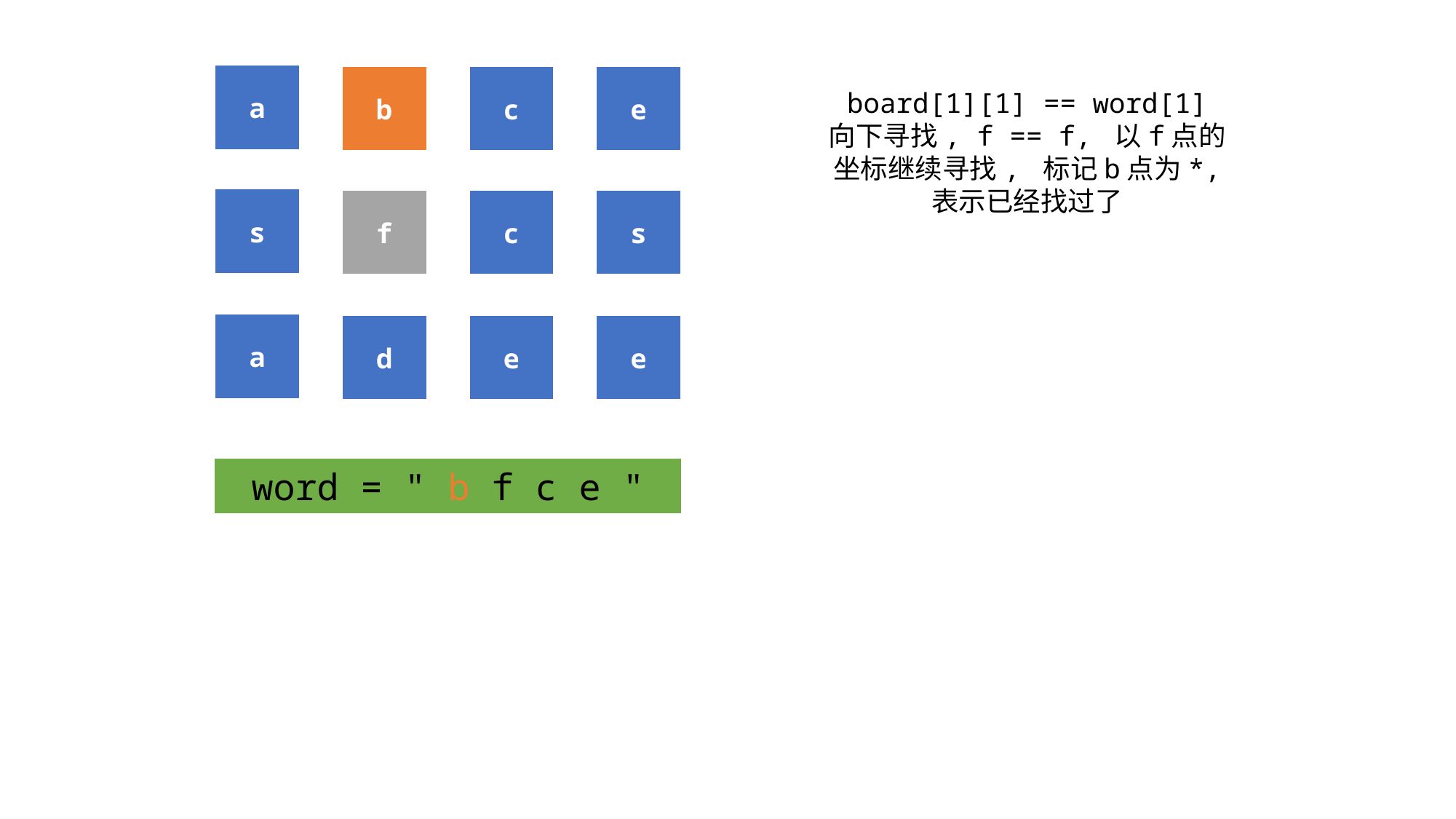

| a |
| --- |
| b |
| --- |
| c |
| --- |
| e |
| --- |
board[1][1] == word[1]
向下寻找, f == f, 以f点的坐标继续寻找, 标记b点为*, 表示已经找过了
| s |
| --- |
| f |
| --- |
| c |
| --- |
| s |
| --- |
| a |
| --- |
| e |
| --- |
| d |
| --- |
| e |
| --- |
word = " b f c e "